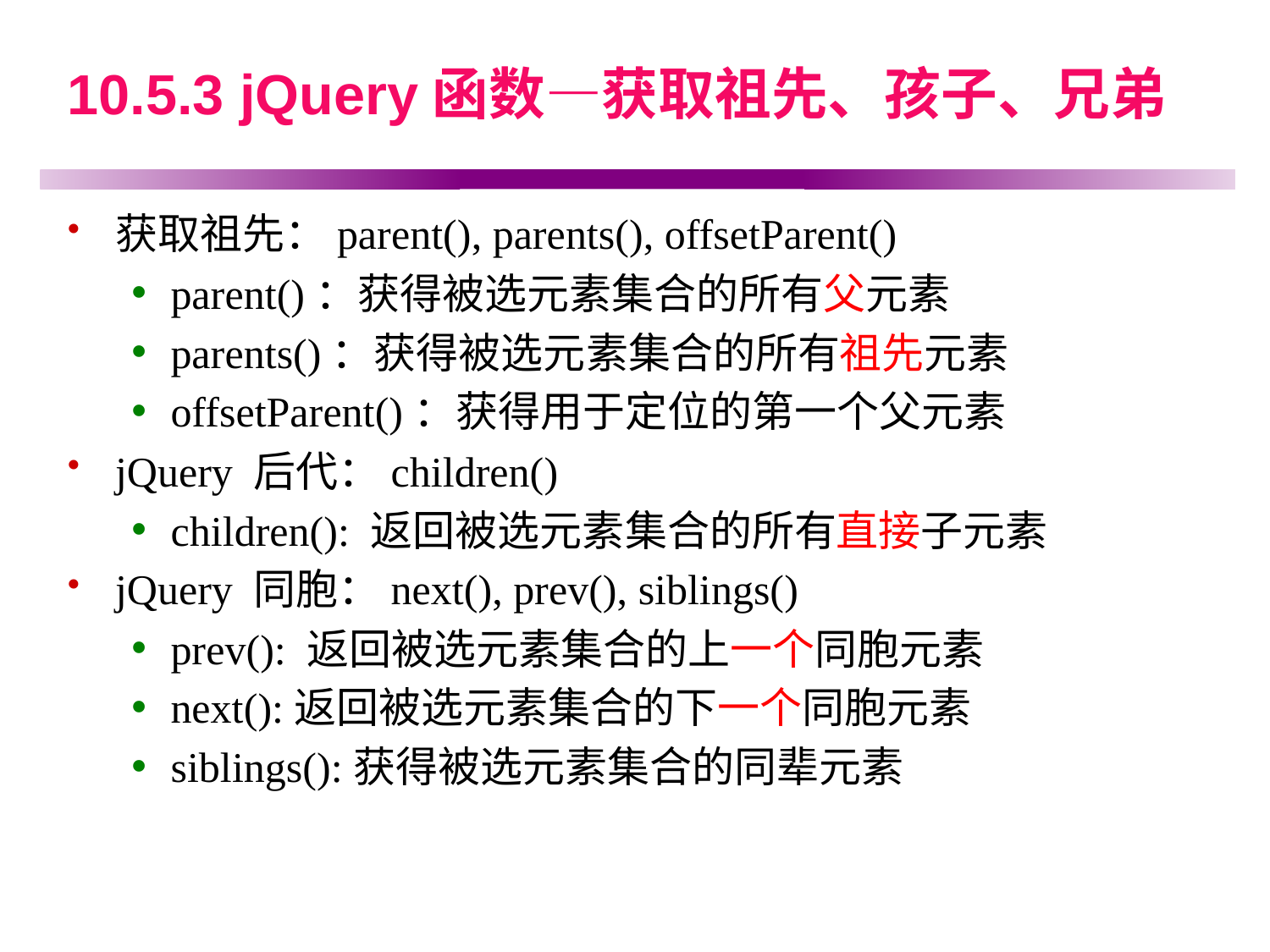

# 10.5.3 jQuery函数—获取祖先、孩子、兄弟
获取祖先：parent(), parents(), offsetParent()
parent()：获得被选元素集合的所有父元素
parents()：获得被选元素集合的所有祖先元素
offsetParent()：获得用于定位的第一个父元素
jQuery 后代：children()
children(): 返回被选元素集合的所有直接子元素
jQuery 同胞：next(), prev(), siblings()
prev(): 返回被选元素集合的上一个同胞元素
next():返回被选元素集合的下一个同胞元素
siblings():获得被选元素集合的同辈元素